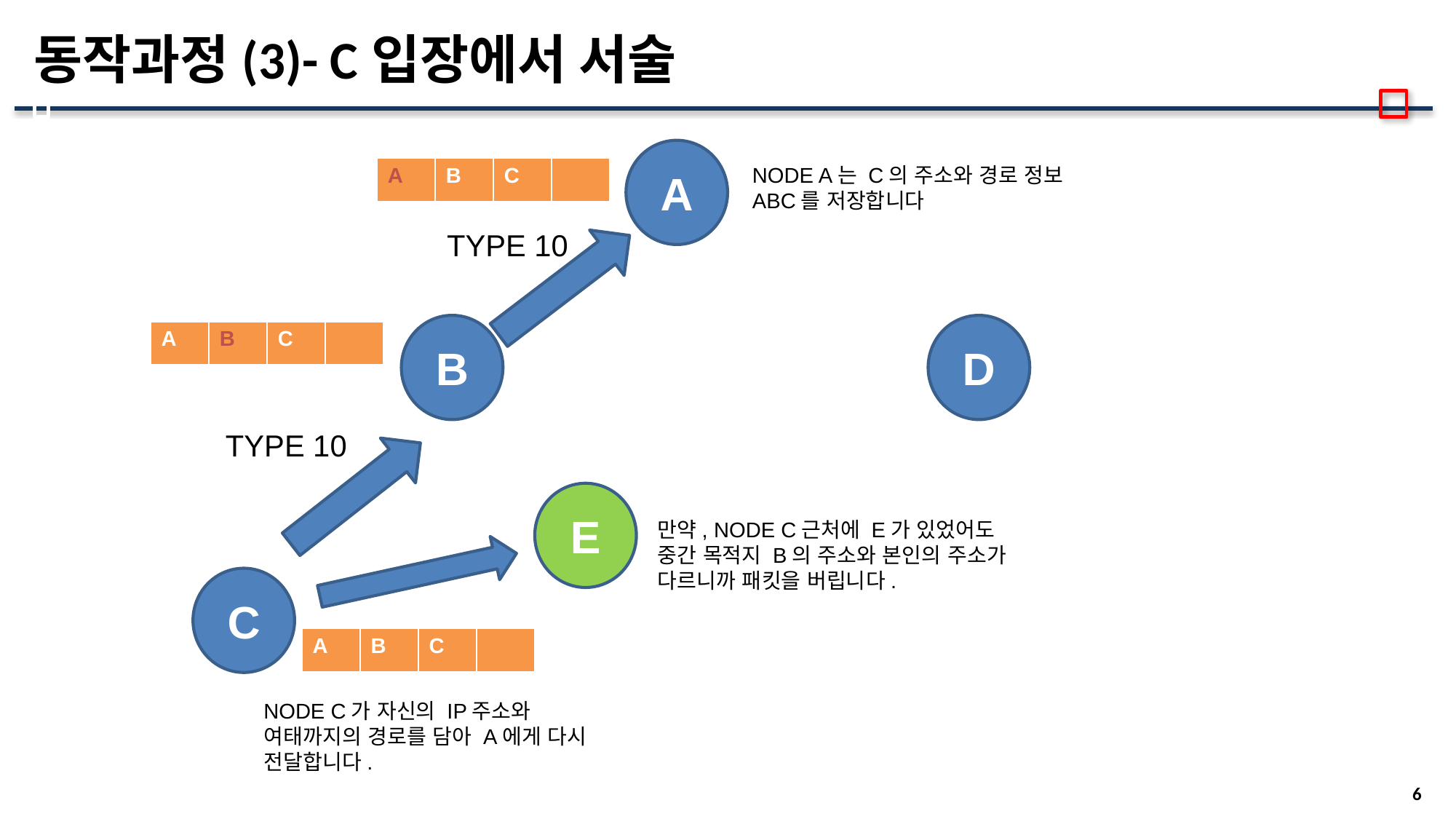

# 동작과정(3)- C입장에서 서술
A
NODE A는 C의 주소와 경로 정보 ABC를 저장합니다
| A | B | C |  |
| --- | --- | --- | --- |

TYPE 10
B
D
| A | B | C |  |
| --- | --- | --- | --- |

TYPE 10
E
만약, NODE C근처에 E가 있었어도 중간 목적지 B의 주소와 본인의 주소가 다르니까 패킷을 버립니다.

C
| A | B | C |  |
| --- | --- | --- | --- |
NODE C가 자신의 IP주소와 여태까지의 경로를 담아 A에게 다시 전달합니다.
6